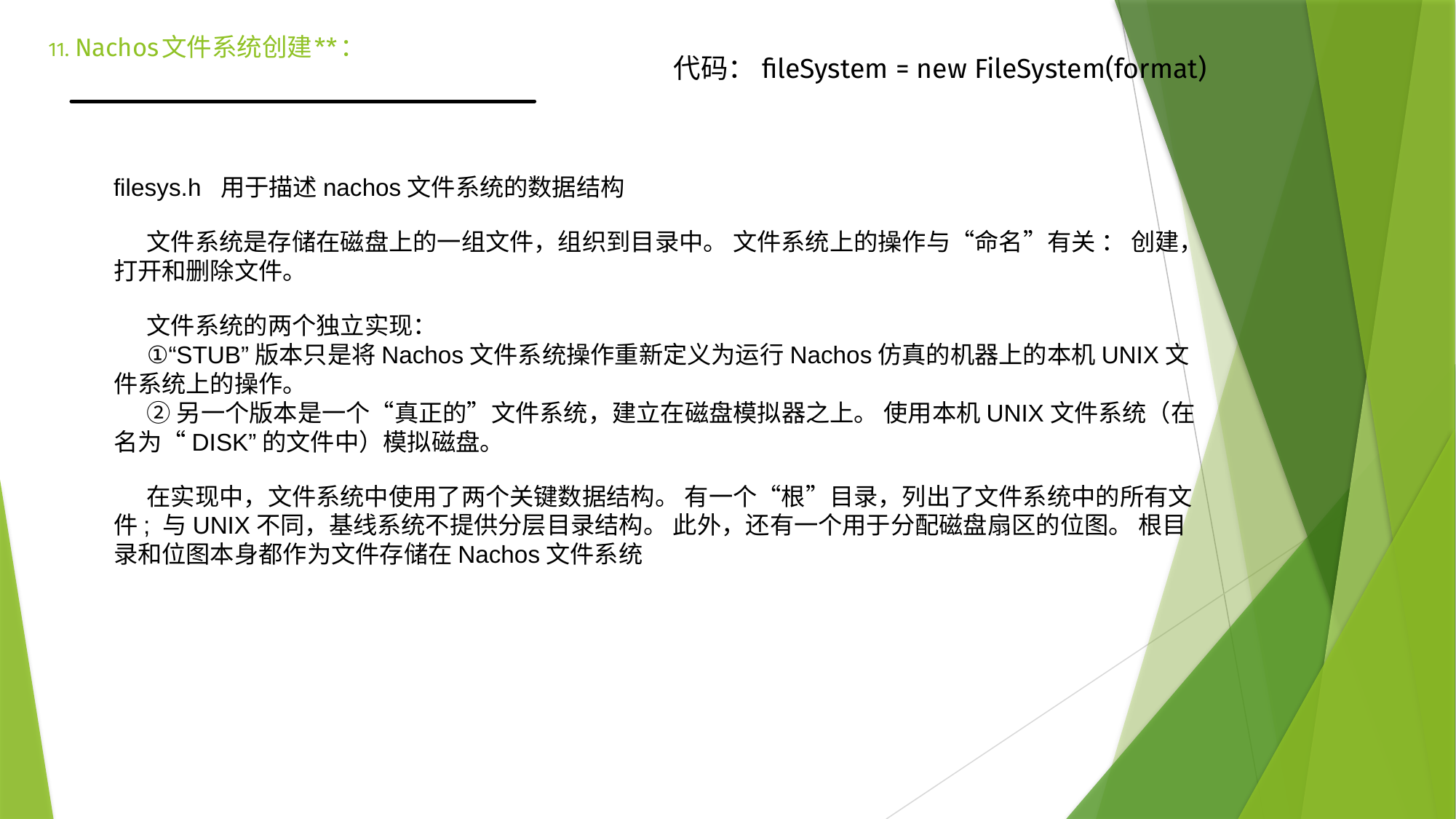

# 11. Nachos文件系统创建**：
代码：fileSystem = new FileSystem(format)
filesys.h  用于描述nachos文件系统的数据结构

文件系统是存储在磁盘上的一组文件，组织到目录中。 文件系统上的操作与“命名”有关 ： 创建，打开和删除文件。

文件系统的两个独立实现：
①“STUB”版本只是将Nachos文件系统操作重新定义为运行Nachos仿真的机器上的本机UNIX文件系统上的操作。
②另一个版本是一个“真正的”文件系统，建立在磁盘模拟器之上。 使用本机UNIX文件系统（在名为“DISK”的文件中）模拟磁盘。

在实现中，文件系统中使用了两个关键数据结构。 有一个“根”目录，列出了文件系统中的所有文件; 与UNIX不同，基线系统不提供分层目录结构。 此外，还有一个用于分配磁盘扇区的位图。 根目录和位图本身都作为文件存储在Nachos文件系统